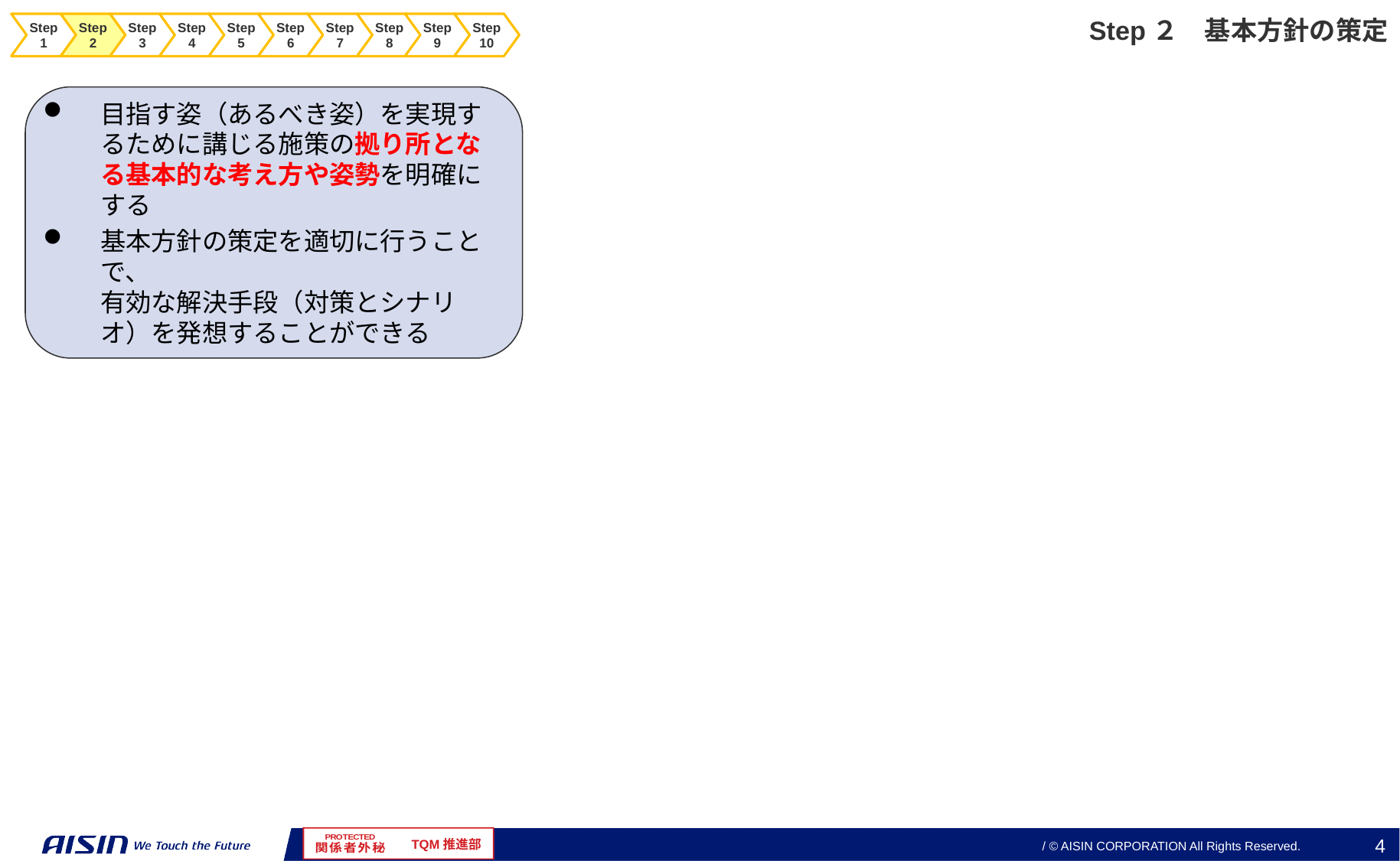

Step２　基本方針の策定
Step1
Step2
Step3
Step4
Step5
Step6
Step7
Step8
Step9
Step10
目指す姿（あるべき姿）を実現するために講じる施策の拠り所となる基本的な考え方や姿勢を明確にする
基本方針の策定を適切に行うことで、
有効な解決手段（対策とシナリオ）を発想することができる